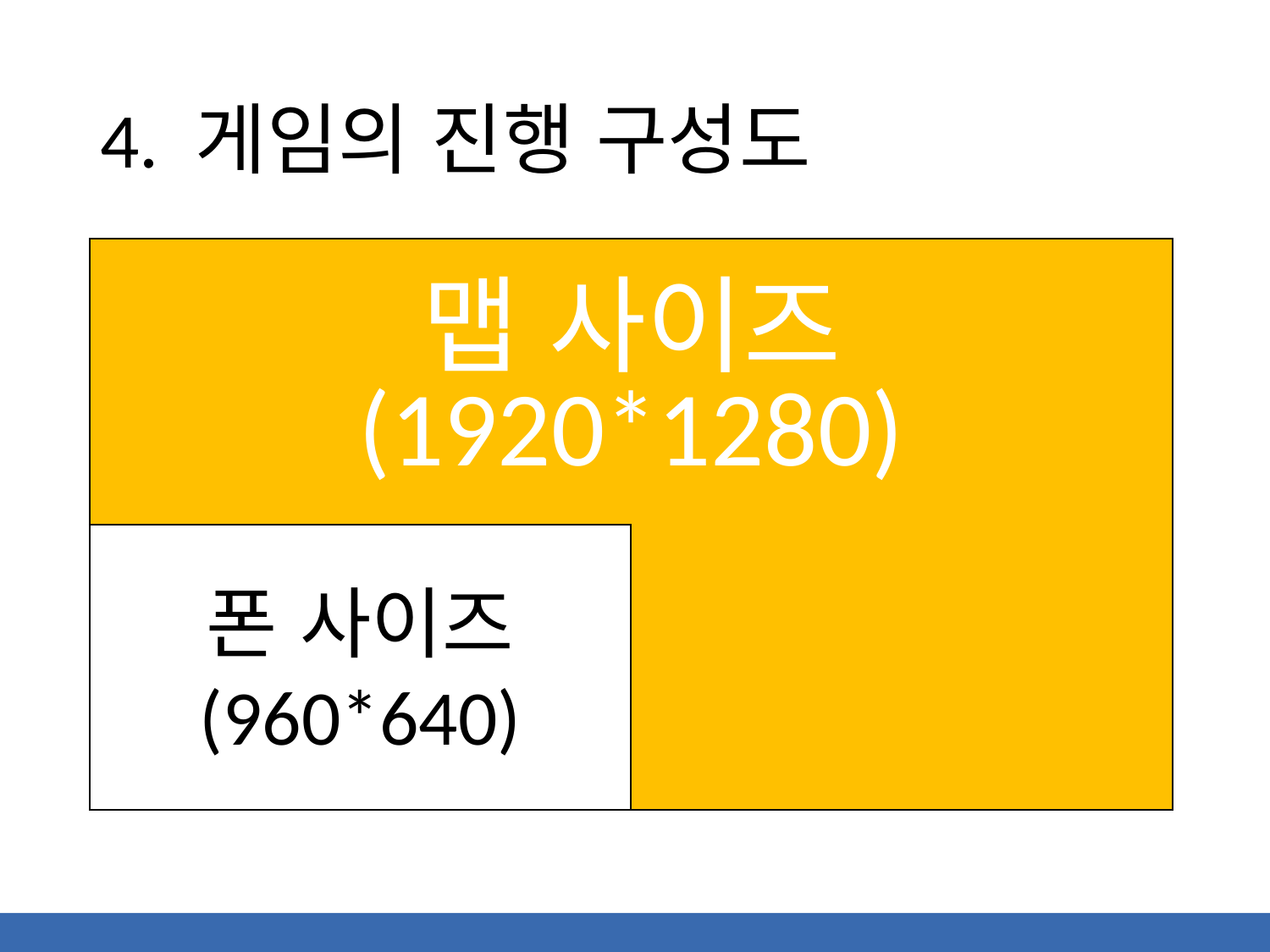

# 4. 게임의 진행 구성도

맵 사이즈
(1920*1280)

폰 사이즈
(960*640)